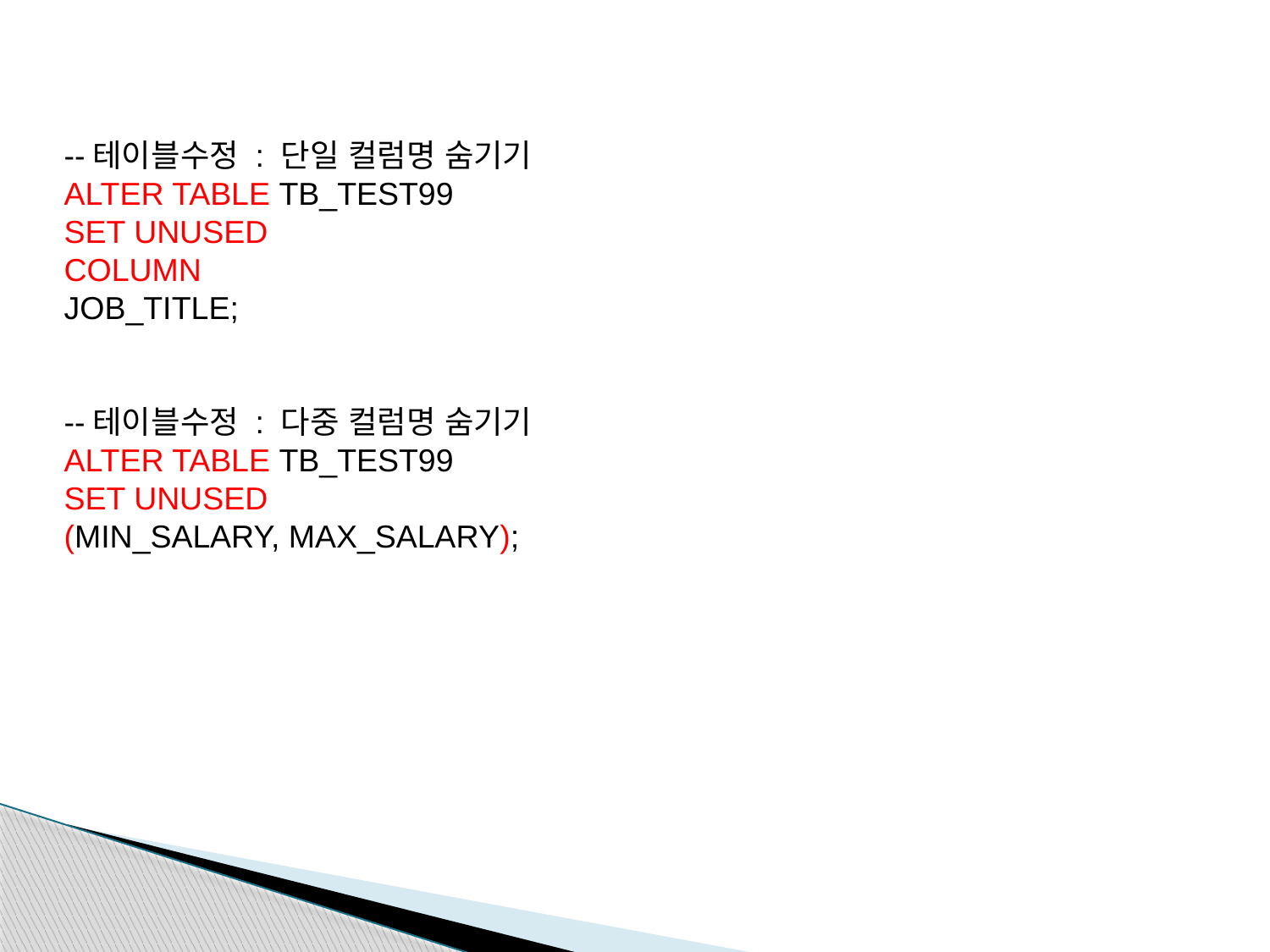

--테이블수정 : 단일 컬럼명 숨기기
ALTER TABLE TB_TEST99
SET UNUSED
COLUMN
JOB_TITLE;

--테이블수정 : 다중 컬럼명 숨기기
ALTER TABLE TB_TEST99
SET UNUSED
(MIN_SALARY, MAX_SALARY);